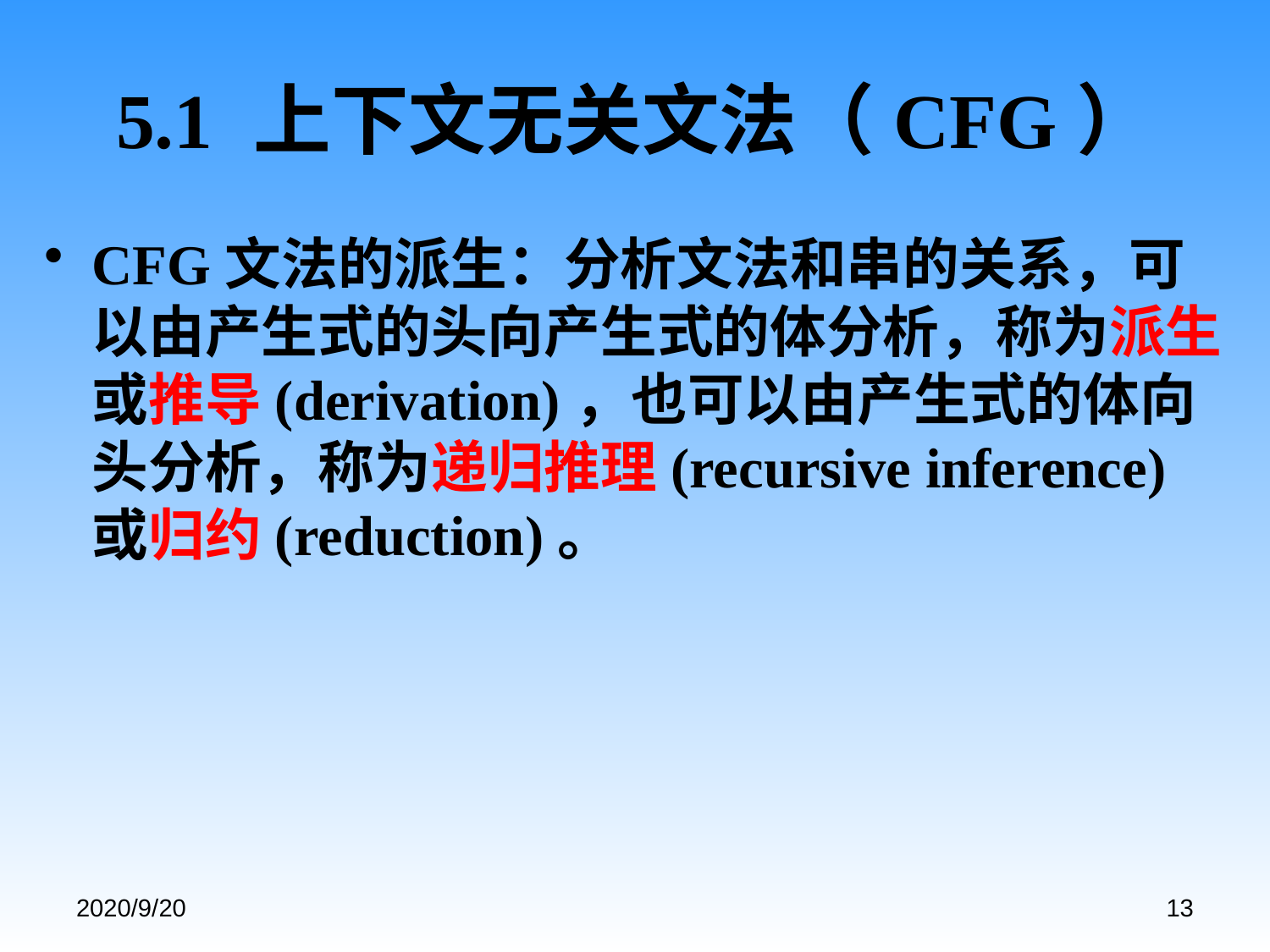

# 5.1 上下文无关文法（CFG）
CFG文法的派生：分析文法和串的关系，可以由产生式的头向产生式的体分析，称为派生或推导(derivation)，也可以由产生式的体向头分析，称为递归推理(recursive inference) 或归约(reduction)。
2020/9/20
13